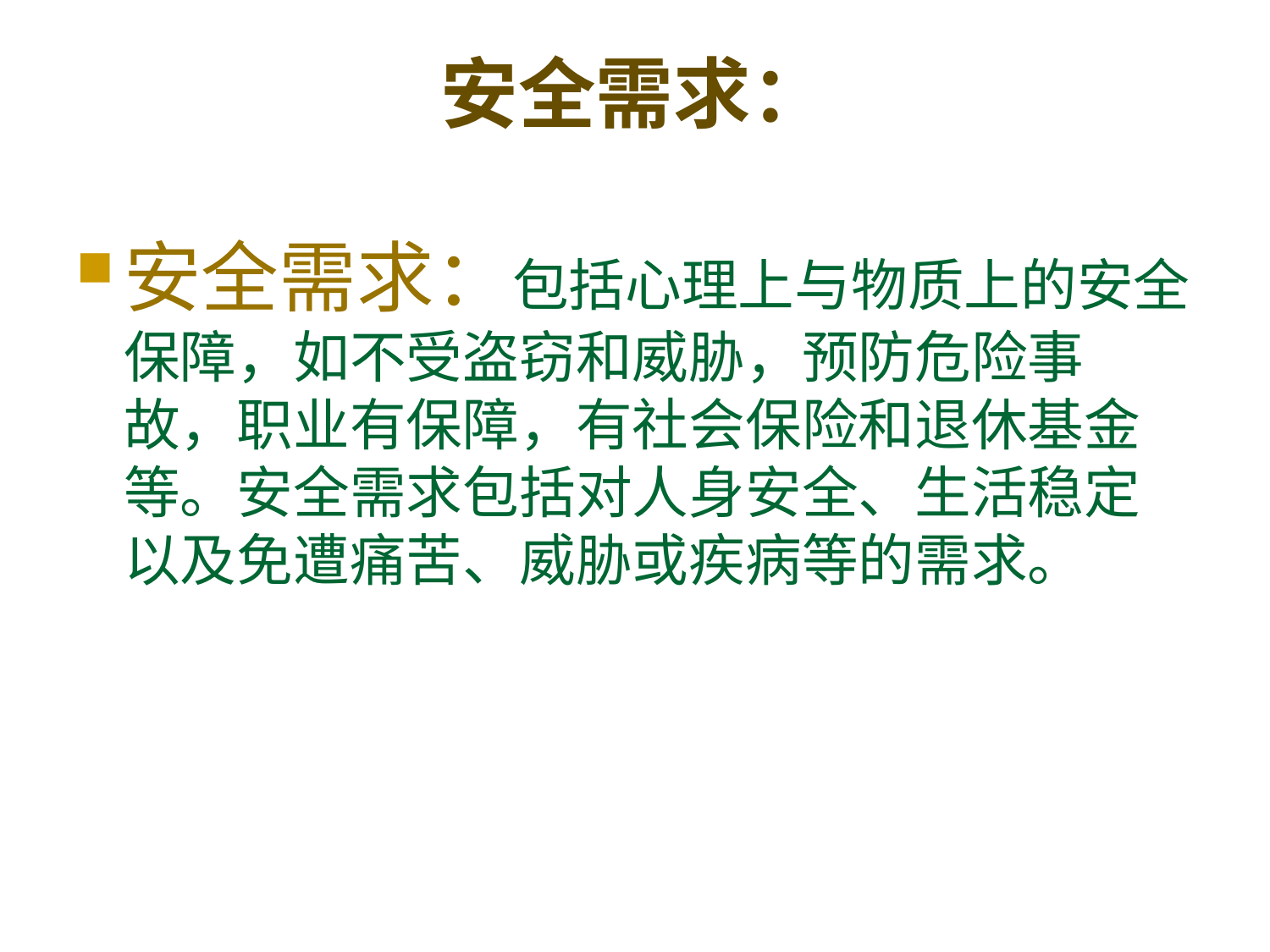

# 安全需求：
安全需求：包括心理上与物质上的安全保障，如不受盗窃和威胁，预防危险事故，职业有保障，有社会保险和退休基金等。安全需求包括对人身安全、生活稳定以及免遭痛苦、威胁或疾病等的需求。